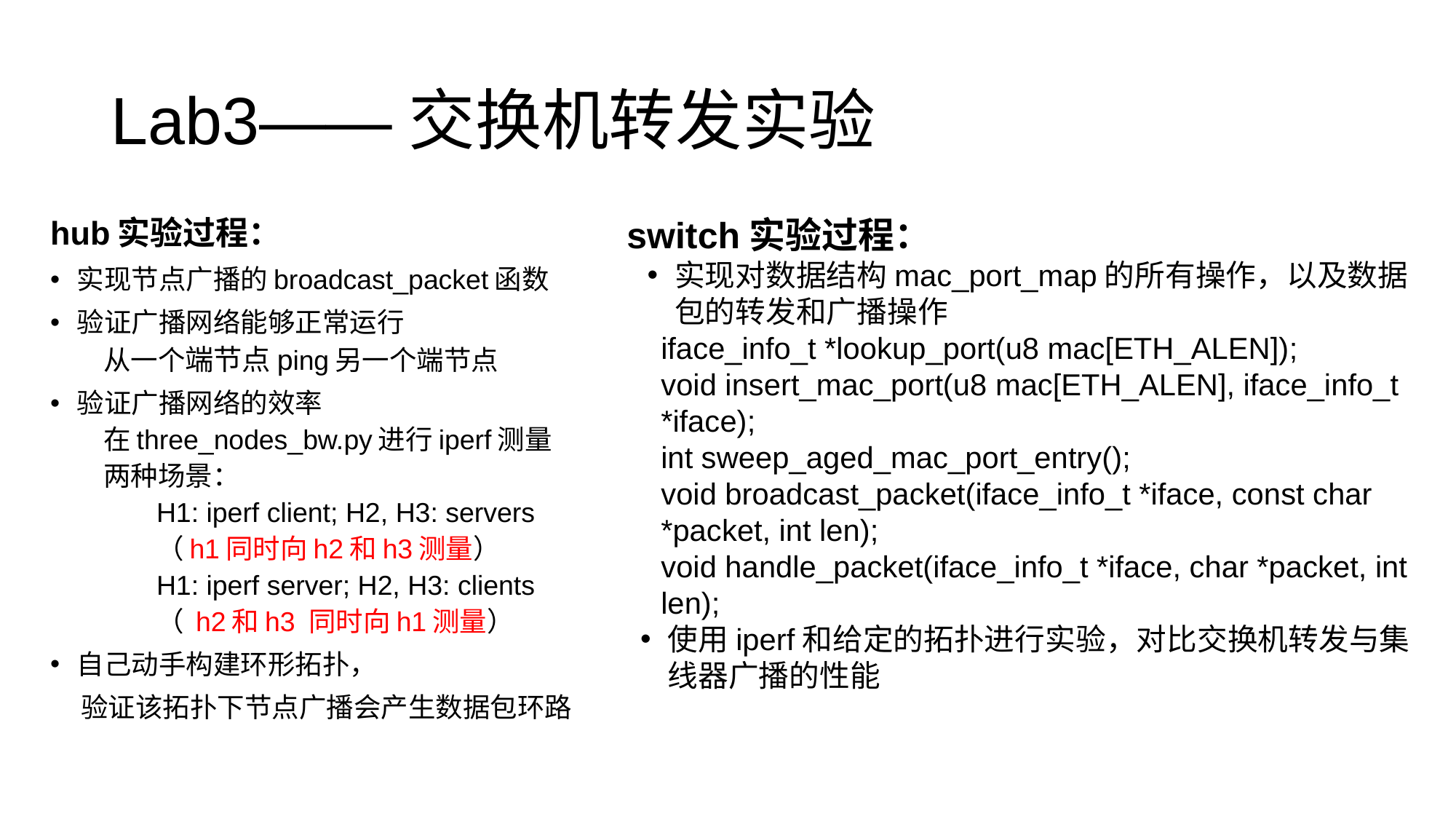

# Lab3——交换机转发实验
hub实验过程：
实现节点广播的broadcast_packet函数
验证广播网络能够正常运行
从一个端节点ping另一个端节点
验证广播网络的效率
在three_nodes_bw.py进行iperf测量
两种场景：
H1: iperf client; H2, H3: servers
（h1同时向h2和h3测量）
H1: iperf server; H2, H3: clients
（ h2和h3 同时向h1测量）
自己动手构建环形拓扑，
    验证该拓扑下节点广播会产生数据包环路

switch实验过程：
实现对数据结构mac_port_map的所有操作，以及数据包的转发和广播操作
iface_info_t *lookup_port(u8 mac[ETH_ALEN]);
void insert_mac_port(u8 mac[ETH_ALEN], iface_info_t *iface);
int sweep_aged_mac_port_entry();
void broadcast_packet(iface_info_t *iface, const char *packet, int len);
void handle_packet(iface_info_t *iface, char *packet, int len);
使用iperf和给定的拓扑进行实验，对比交换机转发与集线器广播的性能